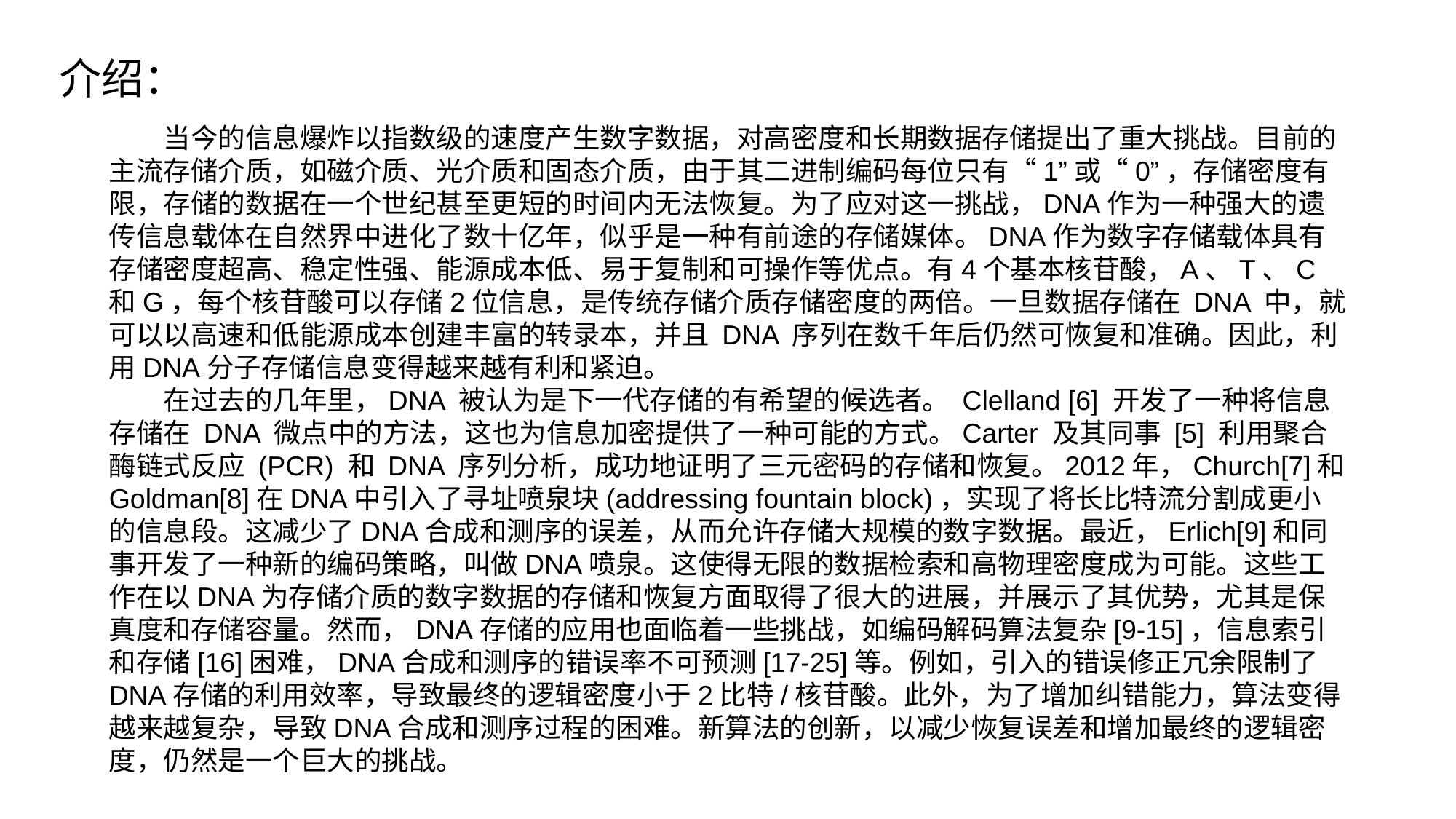

介绍：
当今的信息爆炸以指数级的速度产生数字数据，对高密度和长期数据存储提出了重大挑战。目前的主流存储介质，如磁介质、光介质和固态介质，由于其二进制编码每位只有“1”或“0”，存储密度有限，存储的数据在一个世纪甚至更短的时间内无法恢复。为了应对这一挑战，DNA作为一种强大的遗传信息载体在自然界中进化了数十亿年，似乎是一种有前途的存储媒体。DNA作为数字存储载体具有存储密度超高、稳定性强、能源成本低、易于复制和可操作等优点。有4个基本核苷酸，A、T、C和G，每个核苷酸可以存储2位信息，是传统存储介质存储密度的两倍。一旦数据存储在 DNA 中，就可以以高速和低能源成本创建丰富的转录本，并且 DNA 序列在数千年后仍然可恢复和准确。因此，利用DNA分子存储信息变得越来越有利和紧迫。
在过去的几年里，DNA 被认为是下一代存储的有希望的候选者。 Clelland [6] 开发了一种将信息存储在 DNA 微点中的方法，这也为信息加密提供了一种可能的方式。Carter 及其同事 [5] 利用聚合酶链式反应 (PCR) 和 DNA 序列分析，成功地证明了三元密码的存储和恢复。2012年，Church[7]和Goldman[8]在DNA中引入了寻址喷泉块(addressing fountain block)，实现了将长比特流分割成更小的信息段。这减少了DNA合成和测序的误差，从而允许存储大规模的数字数据。最近，Erlich[9]和同事开发了一种新的编码策略，叫做DNA喷泉。这使得无限的数据检索和高物理密度成为可能。这些工作在以DNA为存储介质的数字数据的存储和恢复方面取得了很大的进展，并展示了其优势，尤其是保真度和存储容量。然而，DNA存储的应用也面临着一些挑战，如编码解码算法复杂[9-15]，信息索引和存储[16]困难，DNA合成和测序的错误率不可预测[17-25]等。例如，引入的错误修正冗余限制了DNA存储的利用效率，导致最终的逻辑密度小于2比特/核苷酸。此外，为了增加纠错能力，算法变得越来越复杂，导致DNA合成和测序过程的困难。新算法的创新，以减少恢复误差和增加最终的逻辑密度，仍然是一个巨大的挑战。